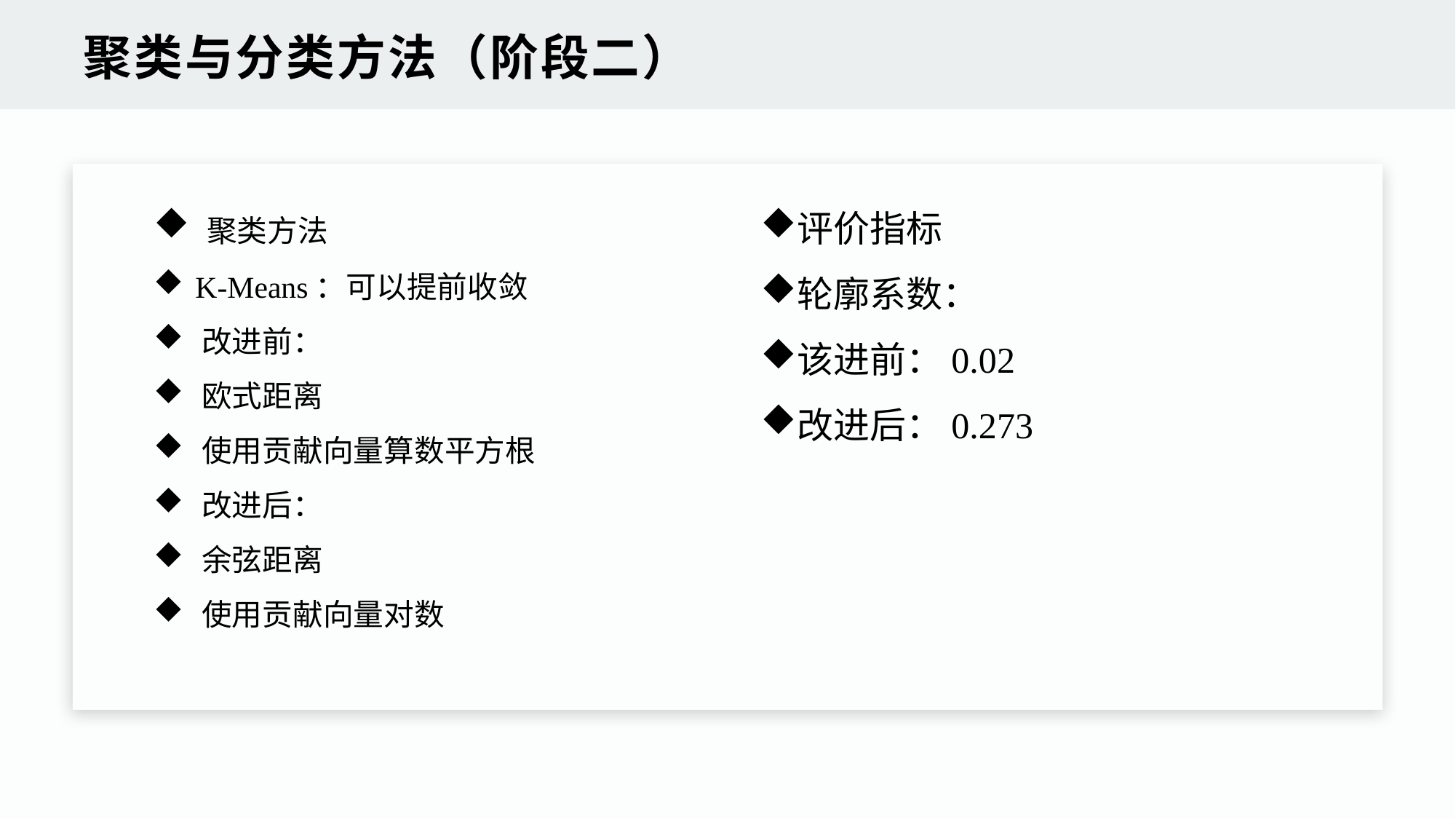

聚类与分类方法（阶段二）

评价指标
轮廓系数：
该进前：0.02
改进后：0.273
 聚类方法
 K-Means：可以提前收敛
 改进前：
 欧式距离
 使用贡献向量算数平方根
 改进后：
 余弦距离
 使用贡献向量对数